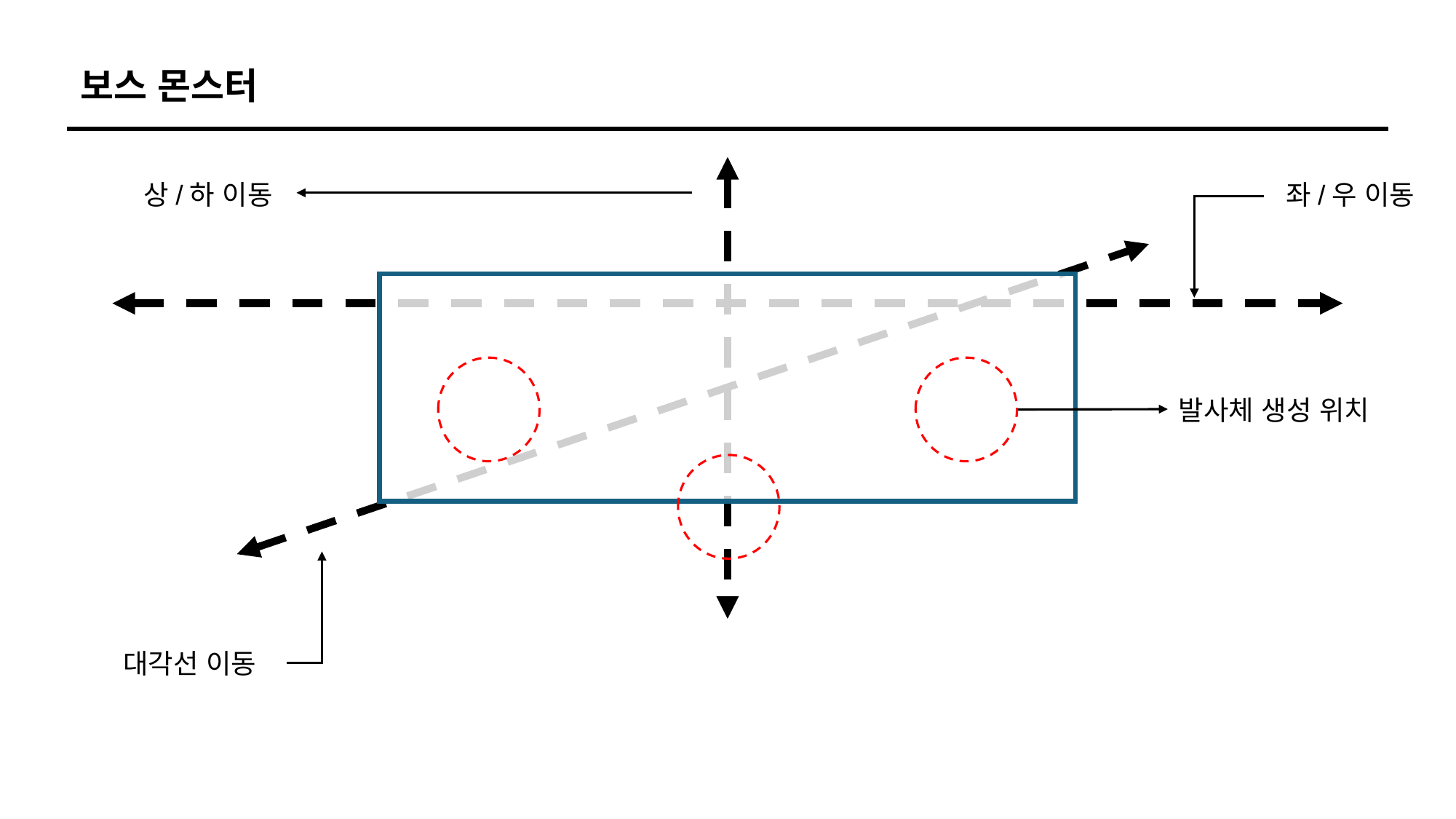

보스 몬스터
상/하 이동
좌/우 이동

발사체 생성 위치

대각선 이동